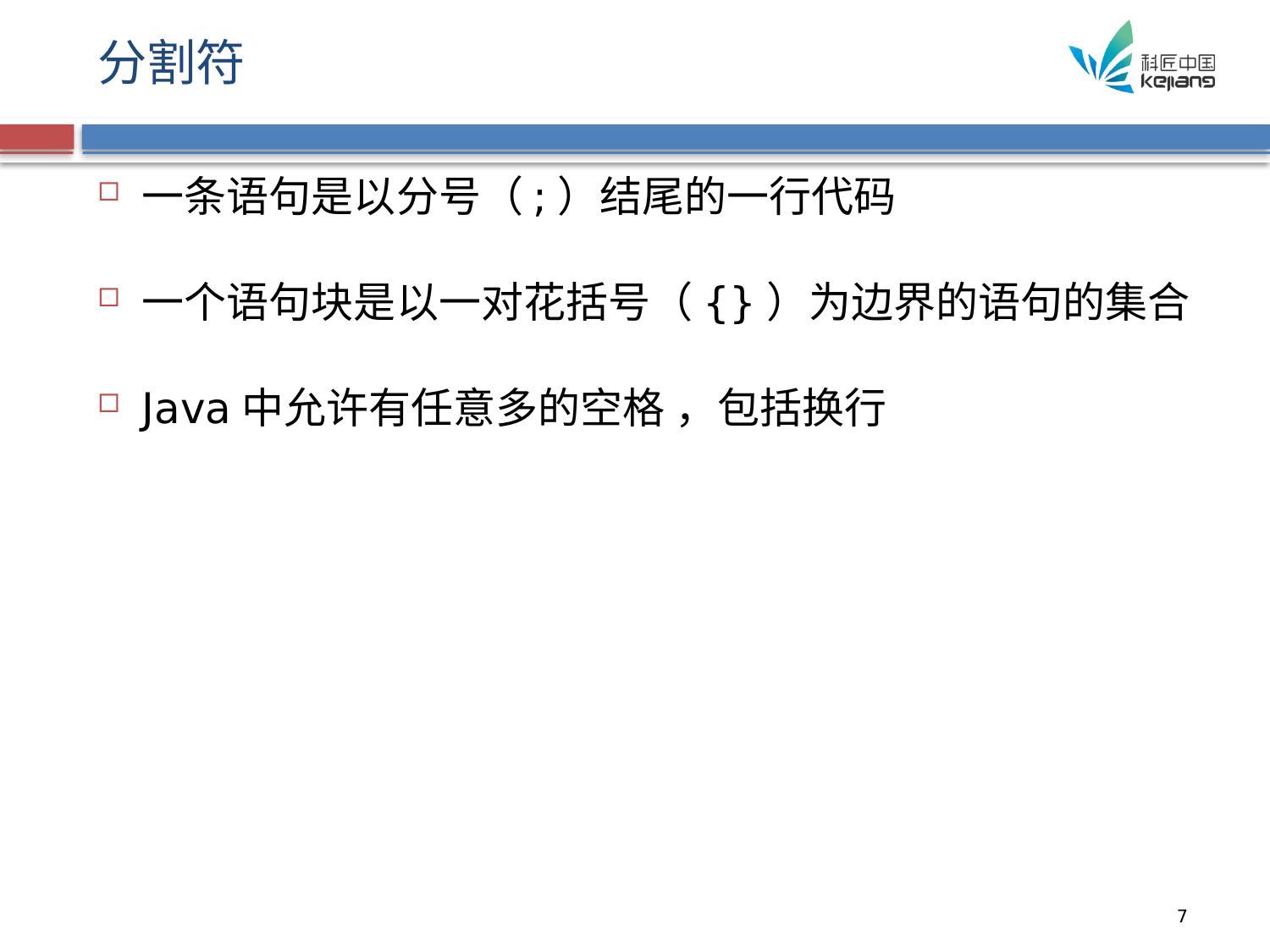

# 分割符
一条语句是以分号（;）结尾的一行代码

一个语句块是以一对花括号（{}）为边界的语句的集合

Java中允许有任意多的空格 ，包括换行

7